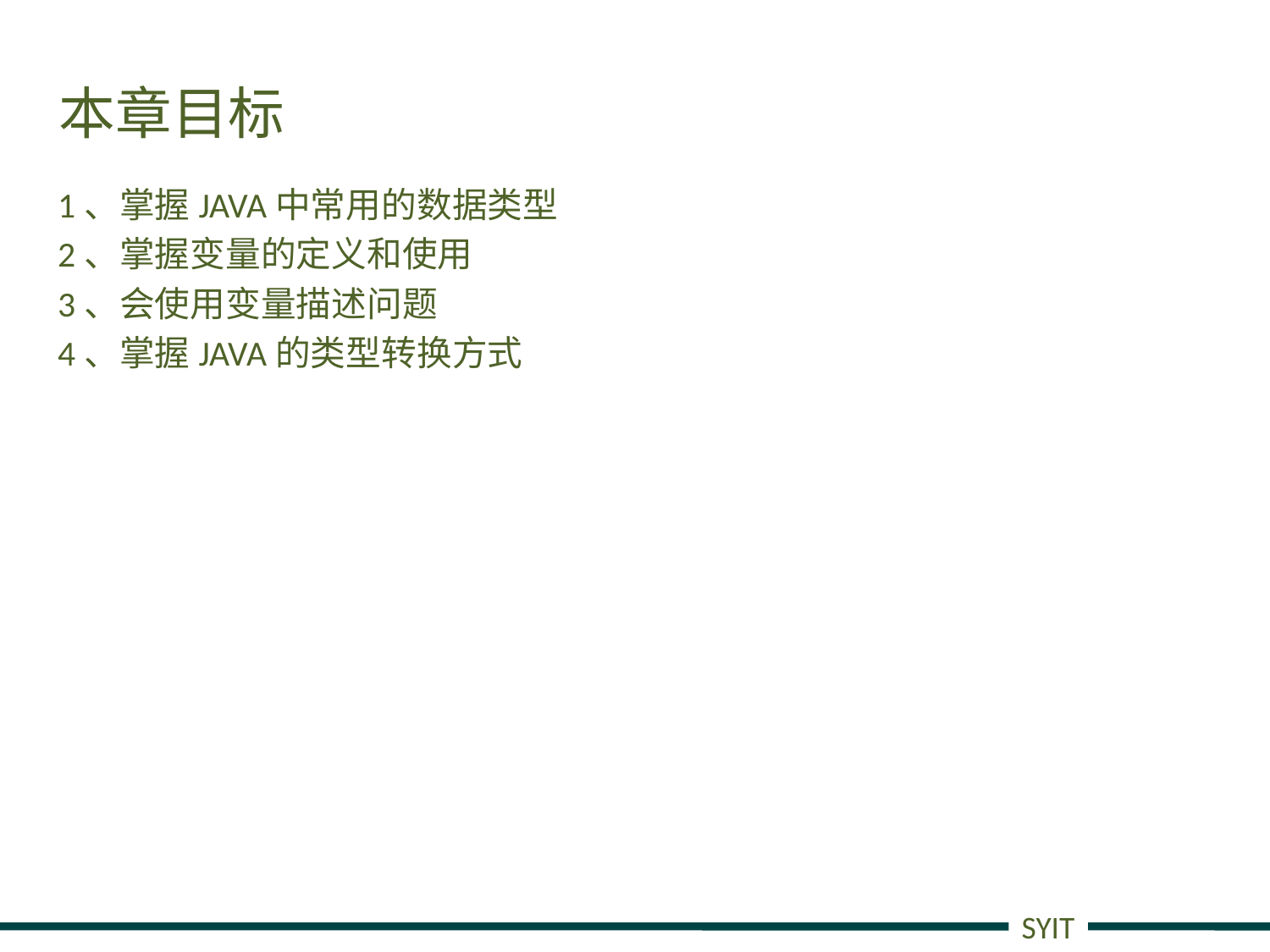

# 本章目标
1、掌握JAVA中常用的数据类型
2、掌握变量的定义和使用
3、会使用变量描述问题
4、掌握JAVA的类型转换方式

SYIT